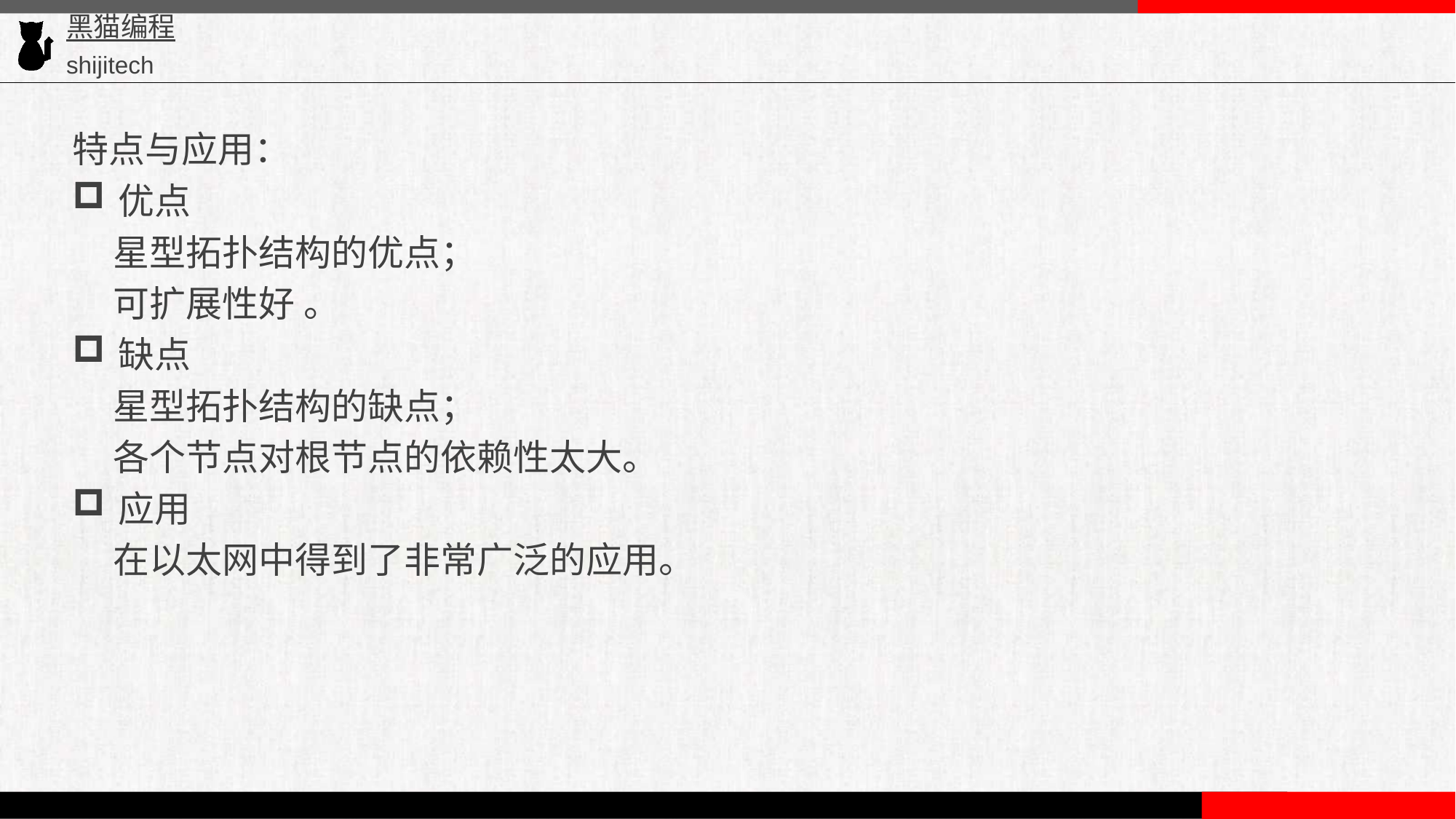

特点与应用：
优点
星型拓扑结构的优点；
可扩展性好 。
缺点
星型拓扑结构的缺点；
各个节点对根节点的依赖性太大。
应用
在以太网中得到了非常广泛的应用。